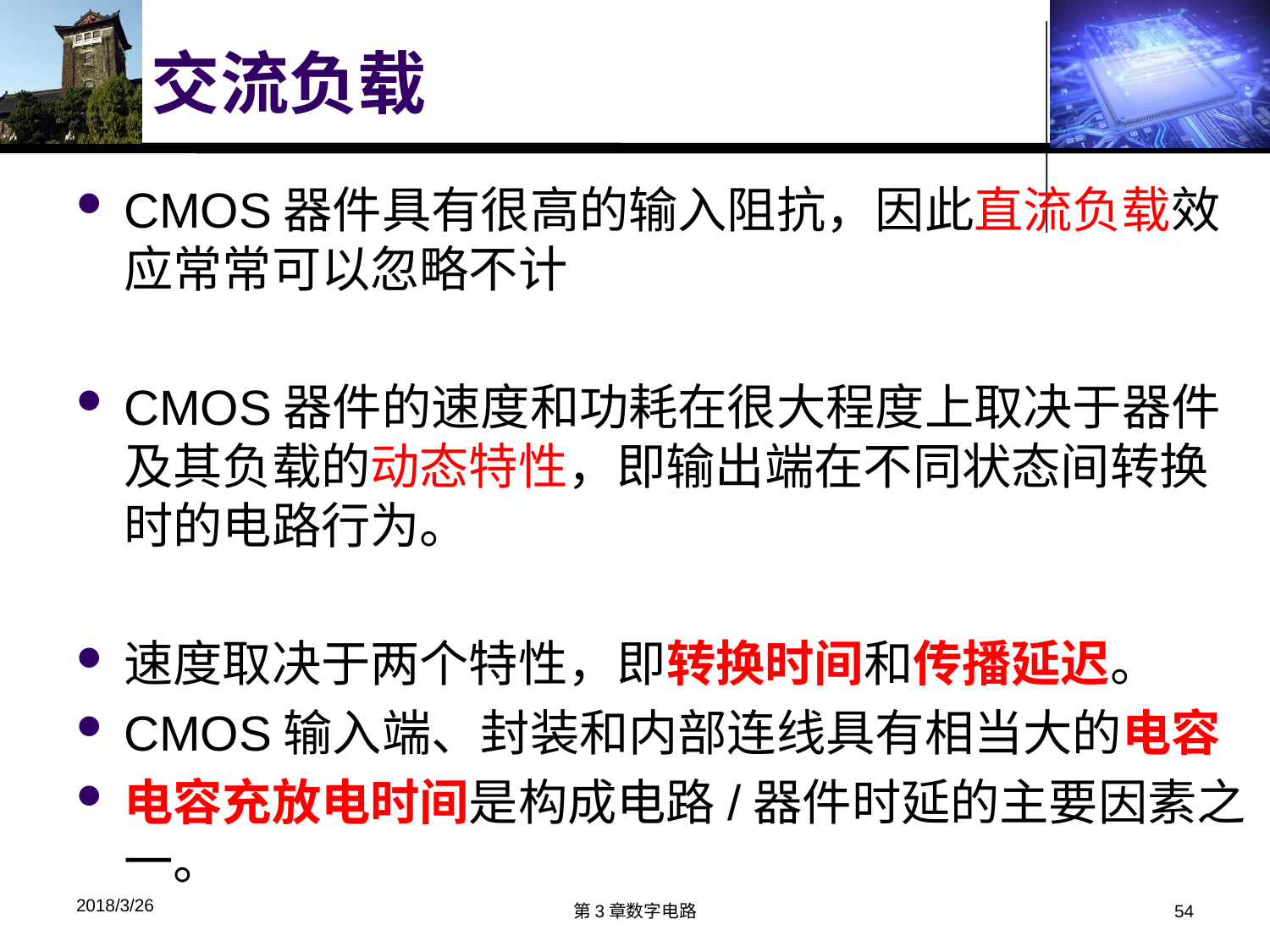

# 交流负载
CMOS器件具有很高的输入阻抗，因此直流负载效应常常可以忽略不计

CMOS器件的速度和功耗在很大程度上取决于器件及其负载的动态特性，即输出端在不同状态间转换时的电路行为。

速度取决于两个特性，即转换时间和传播延迟。
CMOS输入端、封装和内部连线具有相当大的电容
电容充放电时间是构成电路/器件时延的主要因素之一。
2018/3/26
第3章数字电路
54